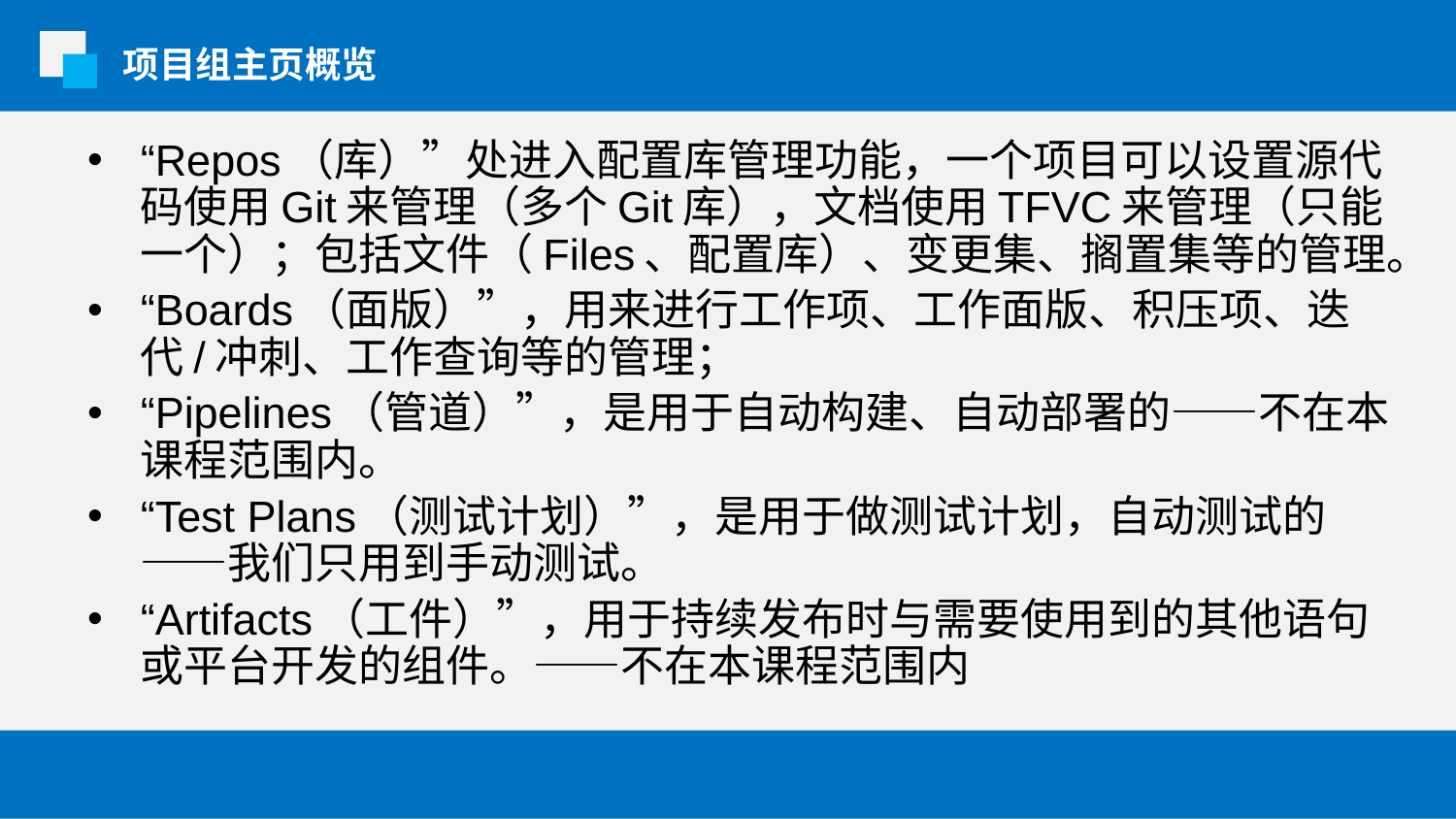

项目组主页概览

“Repos（库）”处进入配置库管理功能，一个项目可以设置源代码使用Git来管理（多个Git库），文档使用TFVC来管理（只能一个）；包括文件（Files、配置库）、变更集、搁置集等的管理。
“Boards（面版）”，用来进行工作项、工作面版、积压项、迭代/冲刺、工作查询等的管理；
“Pipelines（管道）”，是用于自动构建、自动部署的——不在本课程范围内。
“Test Plans（测试计划）”，是用于做测试计划，自动测试的——我们只用到手动测试。
“Artifacts（工件）”，用于持续发布时与需要使用到的其他语句或平台开发的组件。——不在本课程范围内